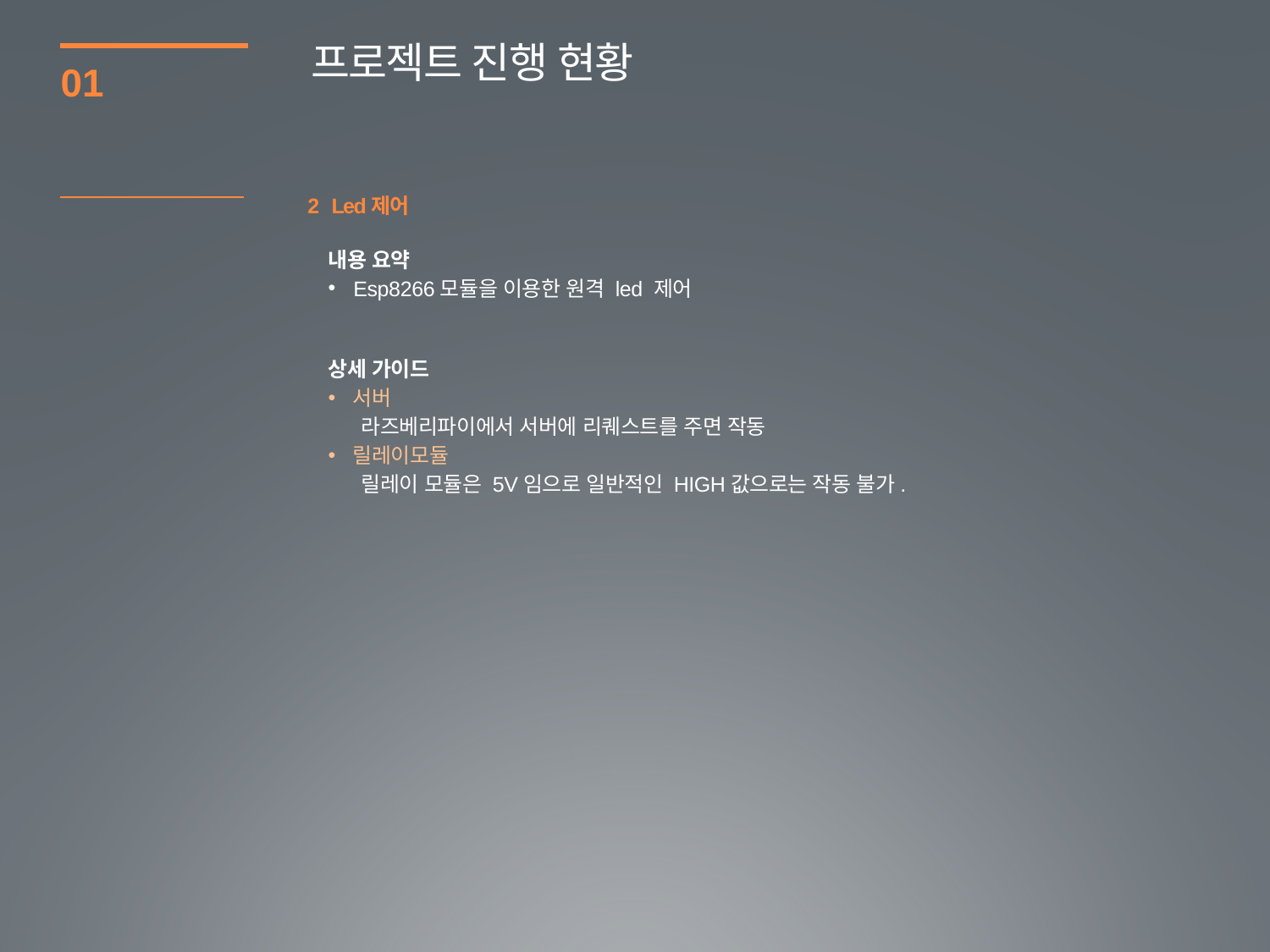

프로젝트 진행 현황
01
2   Led제어
내용 요약
Esp8266모듈을 이용한 원격 led 제어
상세 가이드
서버
     라즈베리파이에서 서버에 리퀘스트를 주면 작동
릴레이모듈
     릴레이 모듈은 5V임으로 일반적인 HIGH값으로는 작동 불가.